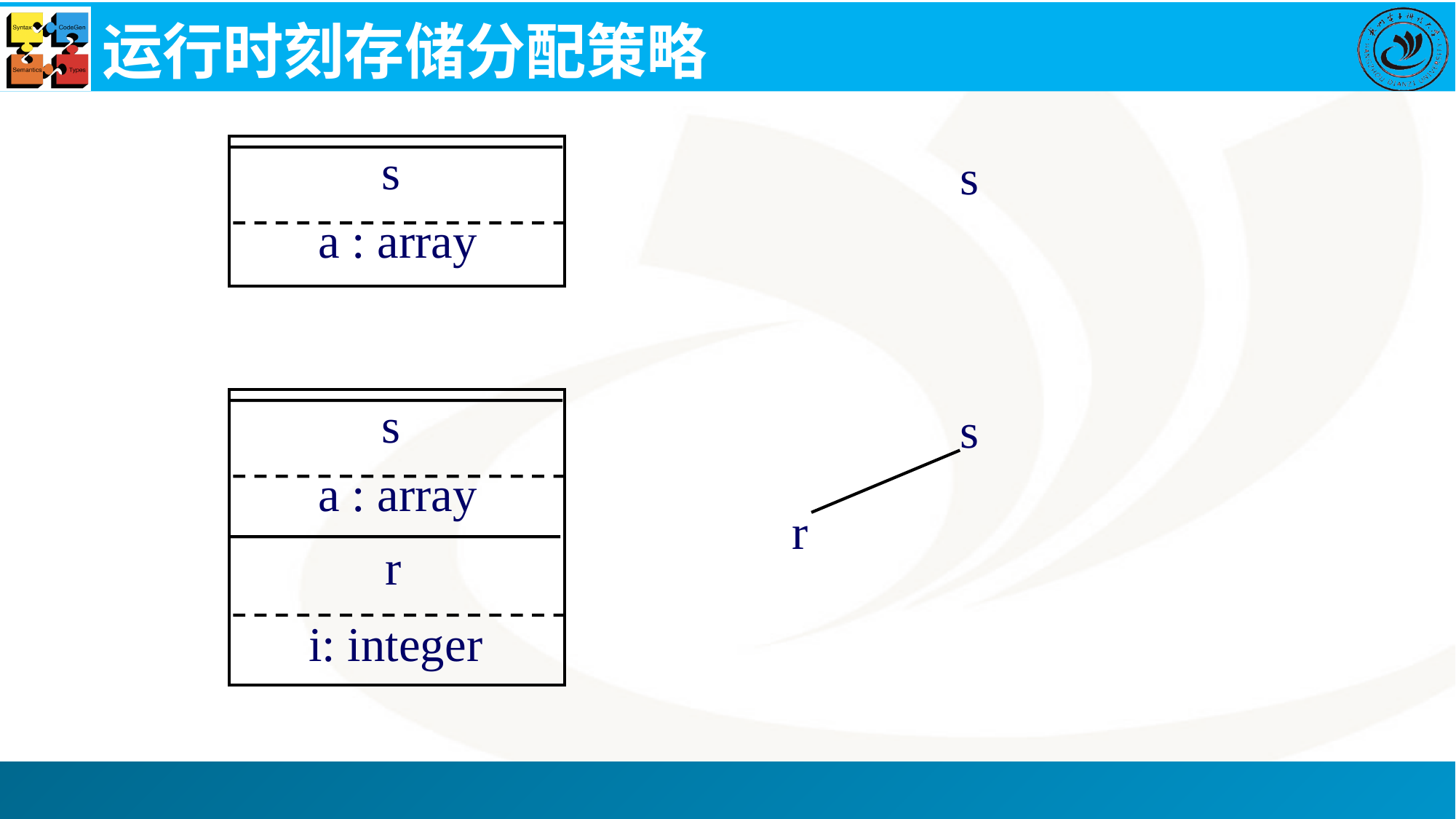

# 运行时刻存储分配策略
s

a : array

s
s

a : array

r

i: integer

s

r
30